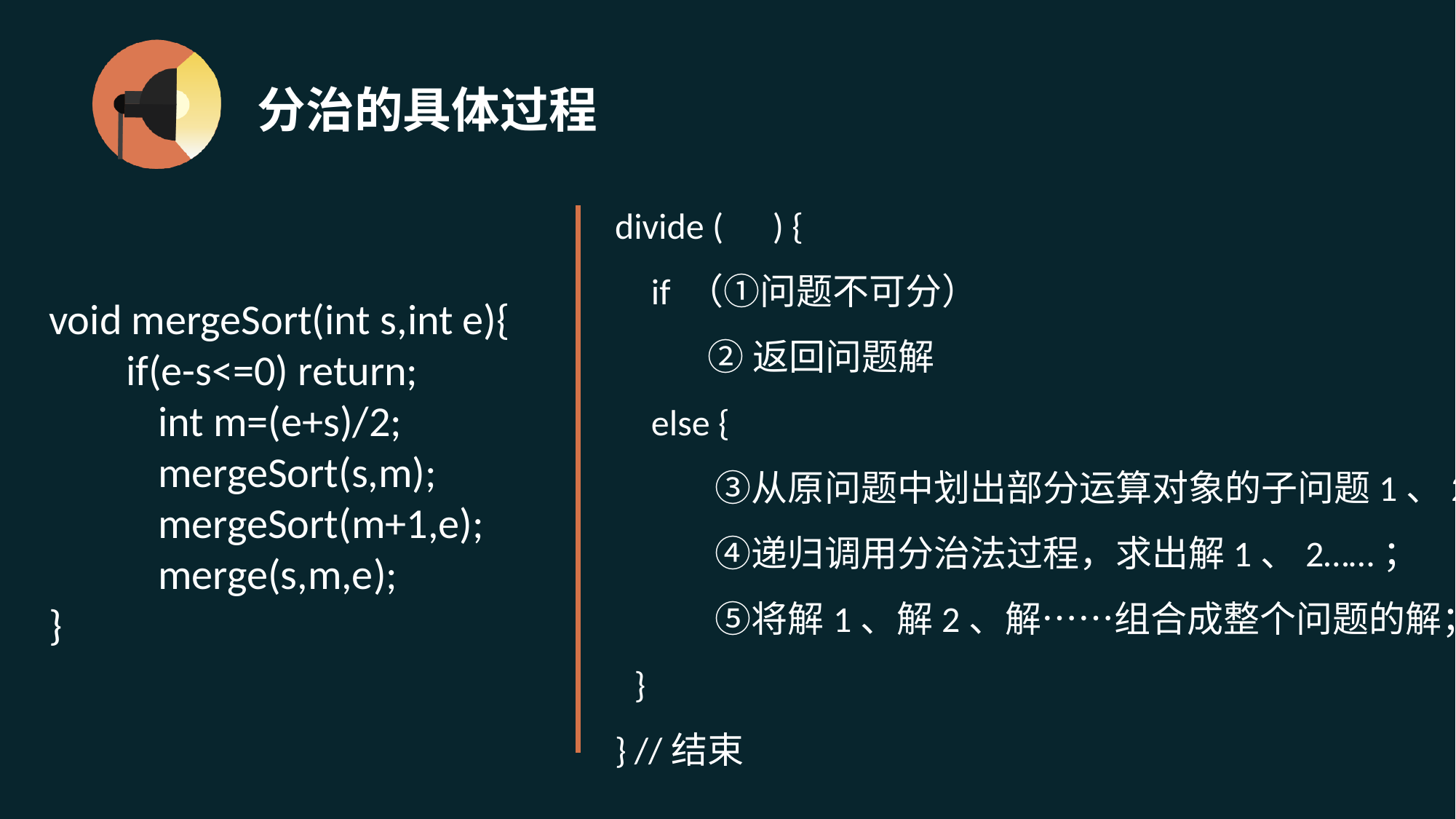

# 分治的具体过程
　　 divide (      ) {
　　　 if （①问题不可分）
	         ②返回问题解
　　　 else {
　　　　　 ③从原问题中划出部分运算对象的子问题1、2……；
　　　　　 ④递归调用分治法过程，求出解1、2……；
　　　　　 ⑤将解1、解2、解……组合成整个问题的解；
	}
　　 } //结束
void mergeSort(int s,int e){
        if(e-s<=0) return;
	int m=(e+s)/2;
	mergeSort(s,m);
	mergeSort(m+1,e);
	merge(s,m,e);
}